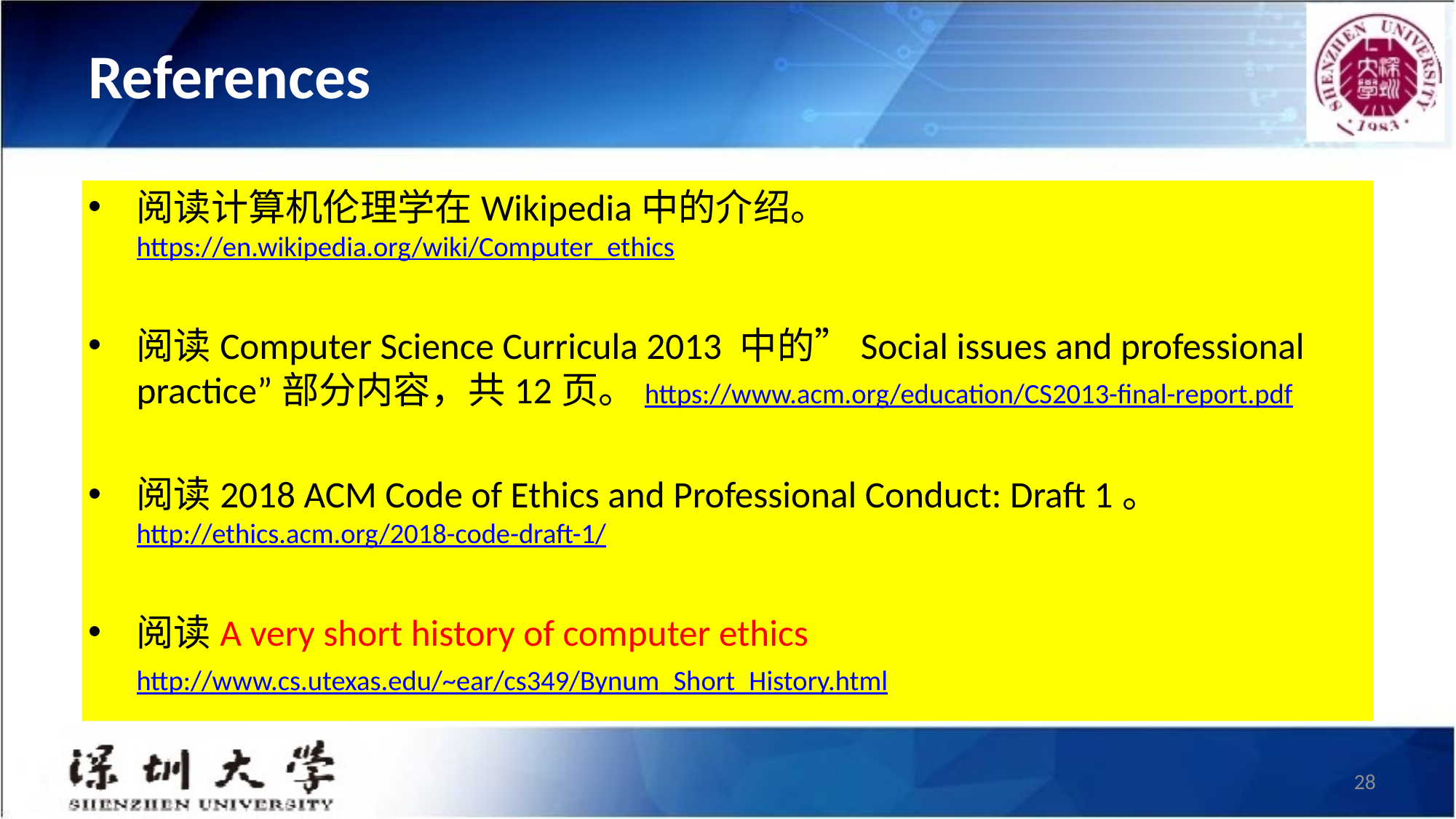

# References
阅读计算机伦理学在Wikipedia中的介绍。https://en.wikipedia.org/wiki/Computer_ethics

阅读Computer Science Curricula 2013 中的”Social issues and professional practice”部分内容，共12页。https://www.acm.org/education/CS2013-final-report.pdf

阅读2018 ACM Code of Ethics and Professional Conduct: Draft 1。http://ethics.acm.org/2018-code-draft-1/

阅读A very short history of computer ethics http://www.cs.utexas.edu/~ear/cs349/Bynum_Short_History.html
28